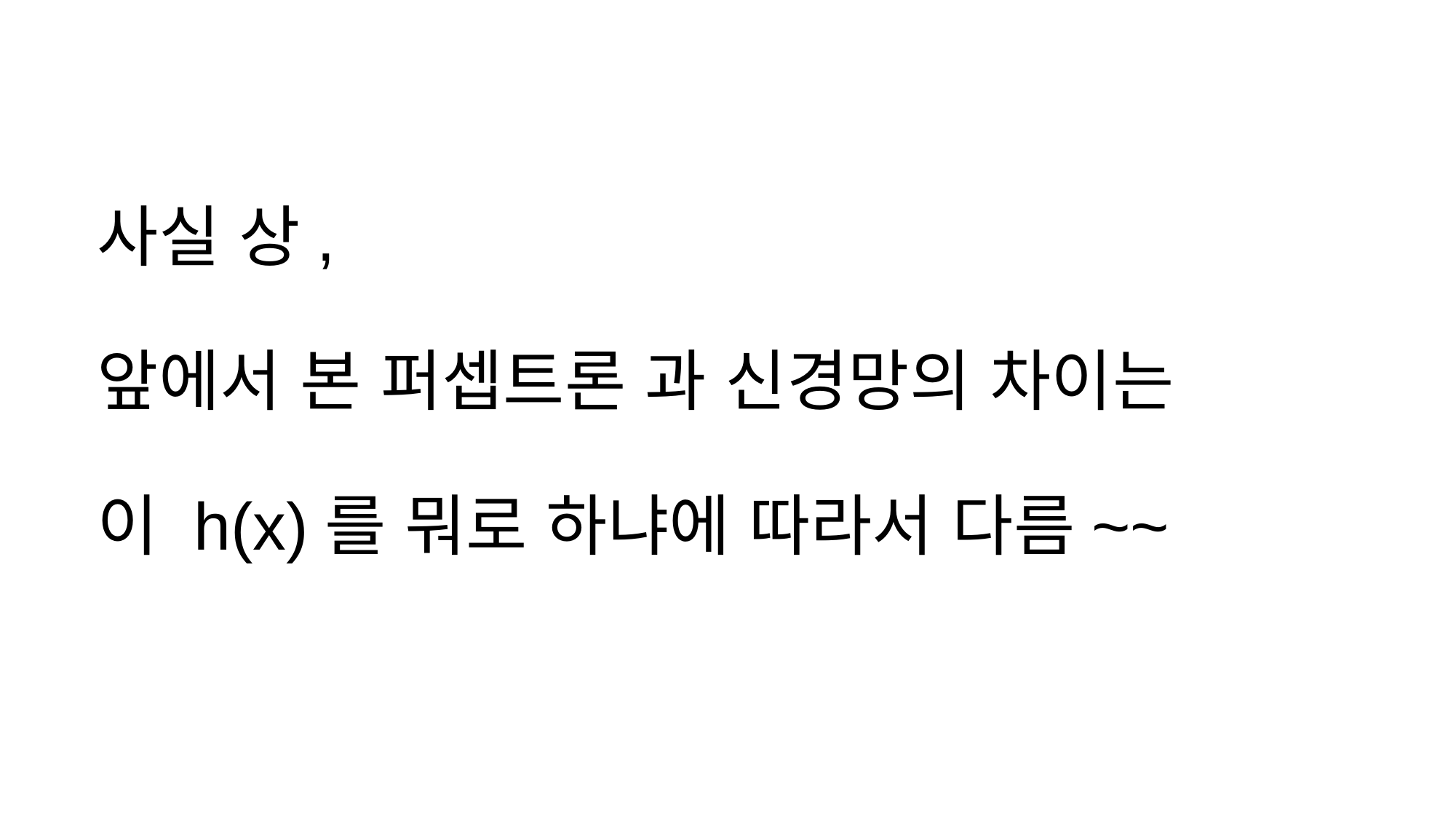

# 사실 상, 앞에서 본 퍼셉트론 과 신경망의 차이는 이 h(x)를 뭐로 하냐에 따라서 다름~~